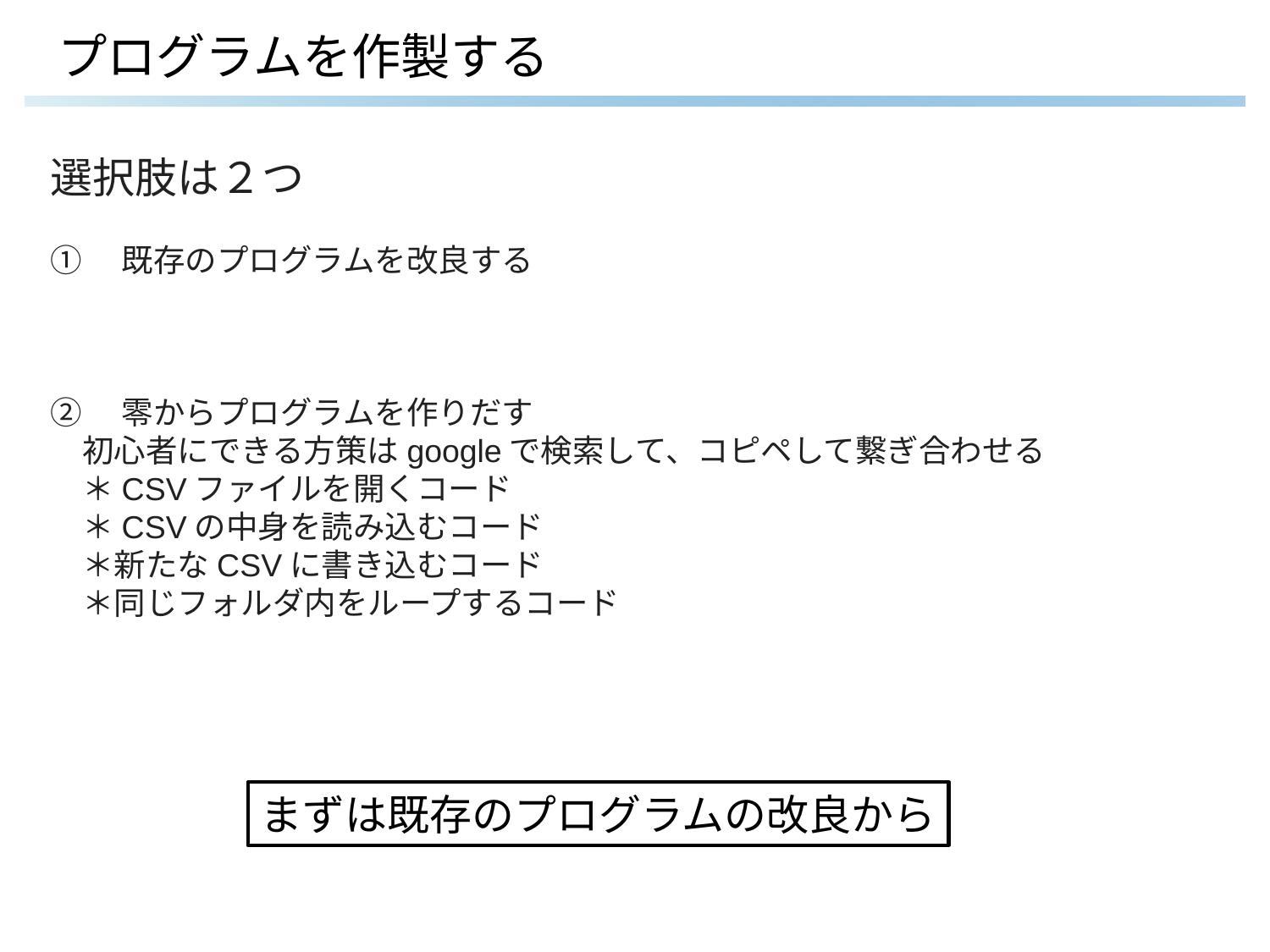

# プログラムを作製する
選択肢は２つ

①　既存のプログラムを改良する

②　零からプログラムを作りだす
　初心者にできる方策はgoogleで検索して、コピペして繋ぎ合わせる
　＊CSVファイルを開くコード
　＊CSVの中身を読み込むコード
　＊新たなCSVに書き込むコード
　＊同じフォルダ内をループするコード
まずは既存のプログラムの改良から